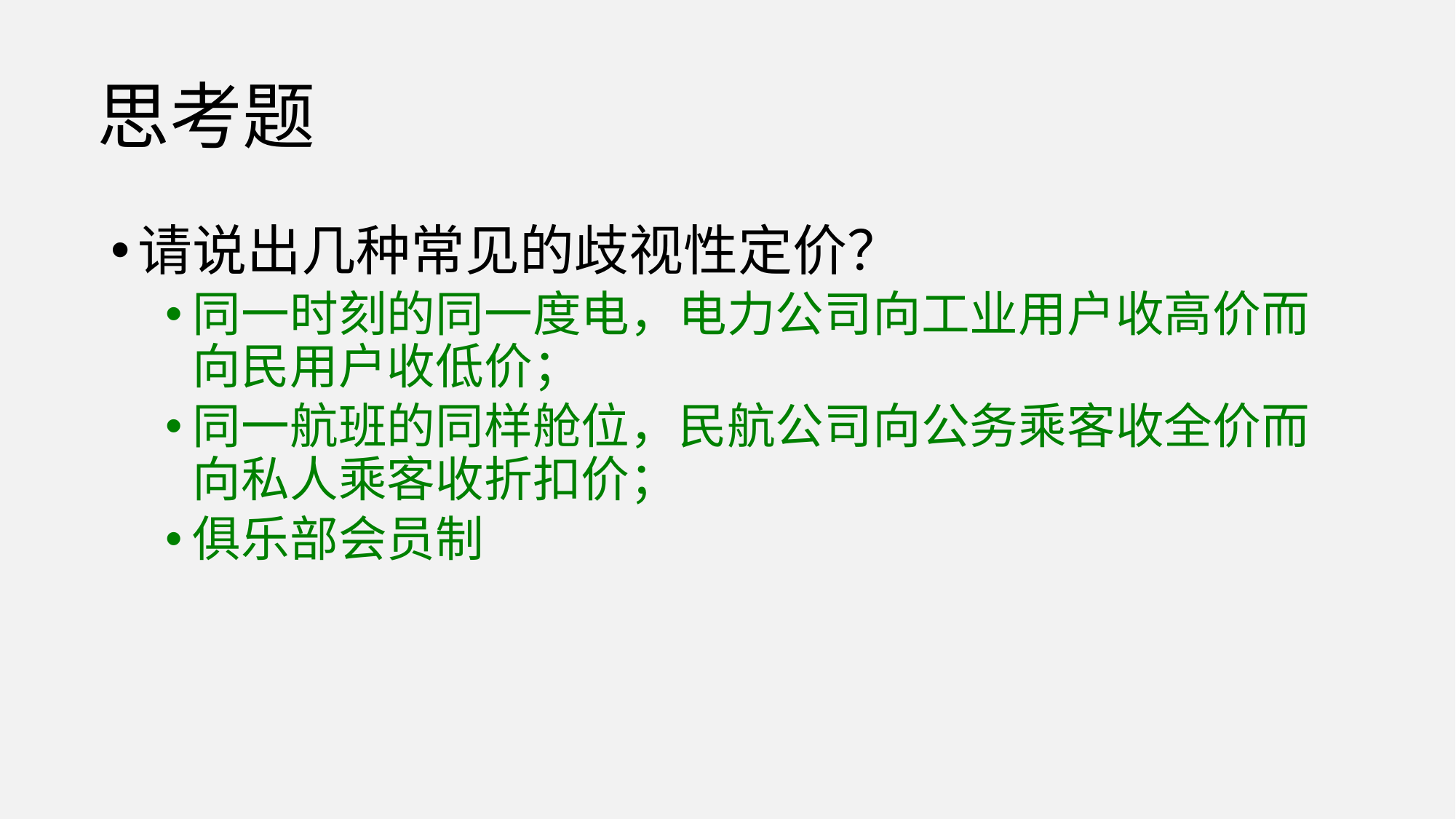

# 思考题
请说出几种常见的歧视性定价？
同一时刻的同一度电，电力公司向工业用户收高价而向民用户收低价；
同一航班的同样舱位，民航公司向公务乘客收全价而向私人乘客收折扣价；
俱乐部会员制